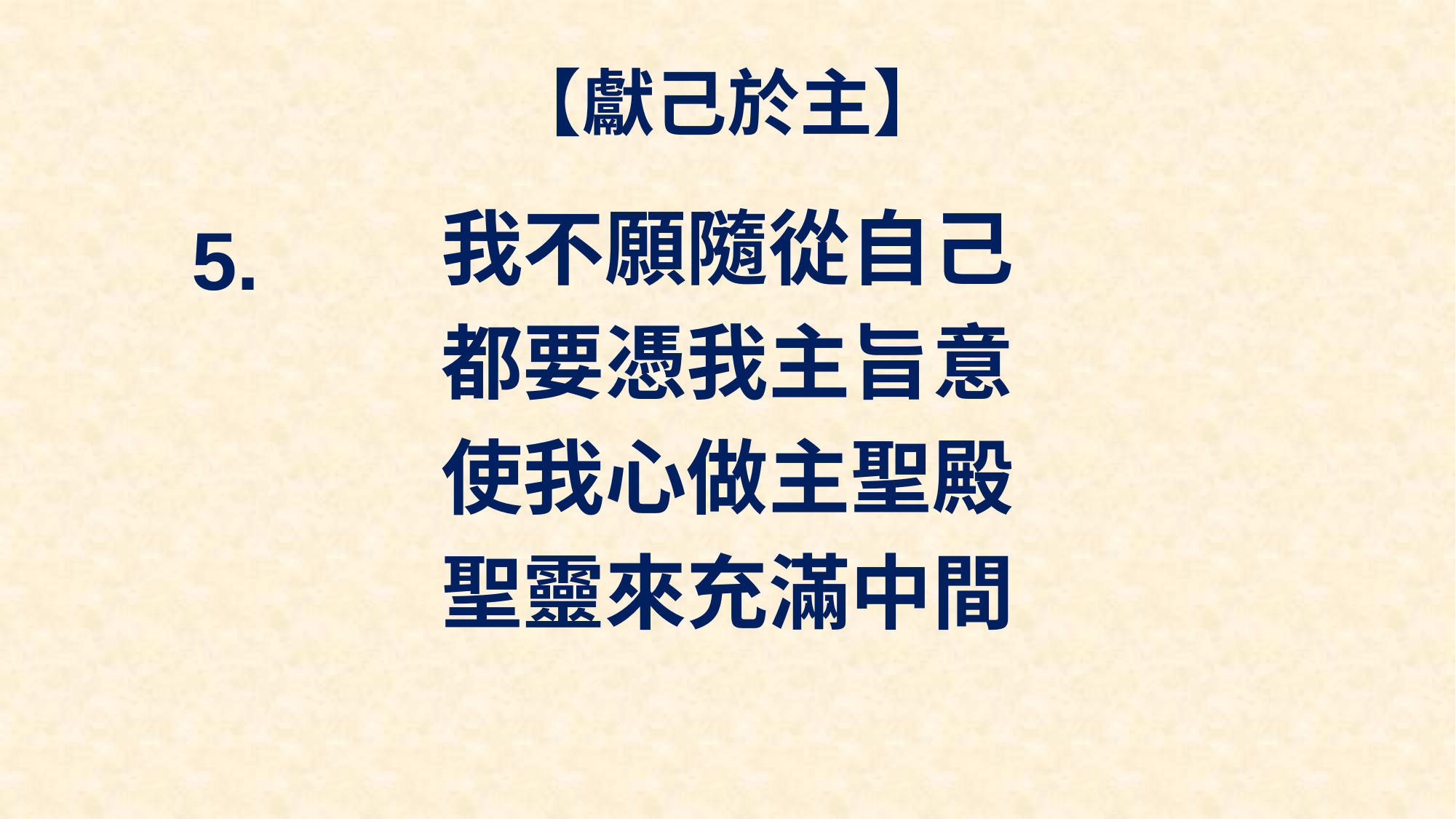

# 【獻己於主】
我不願隨從自己
都要憑我主旨意
使我心做主聖殿
聖靈來充滿中間
5.